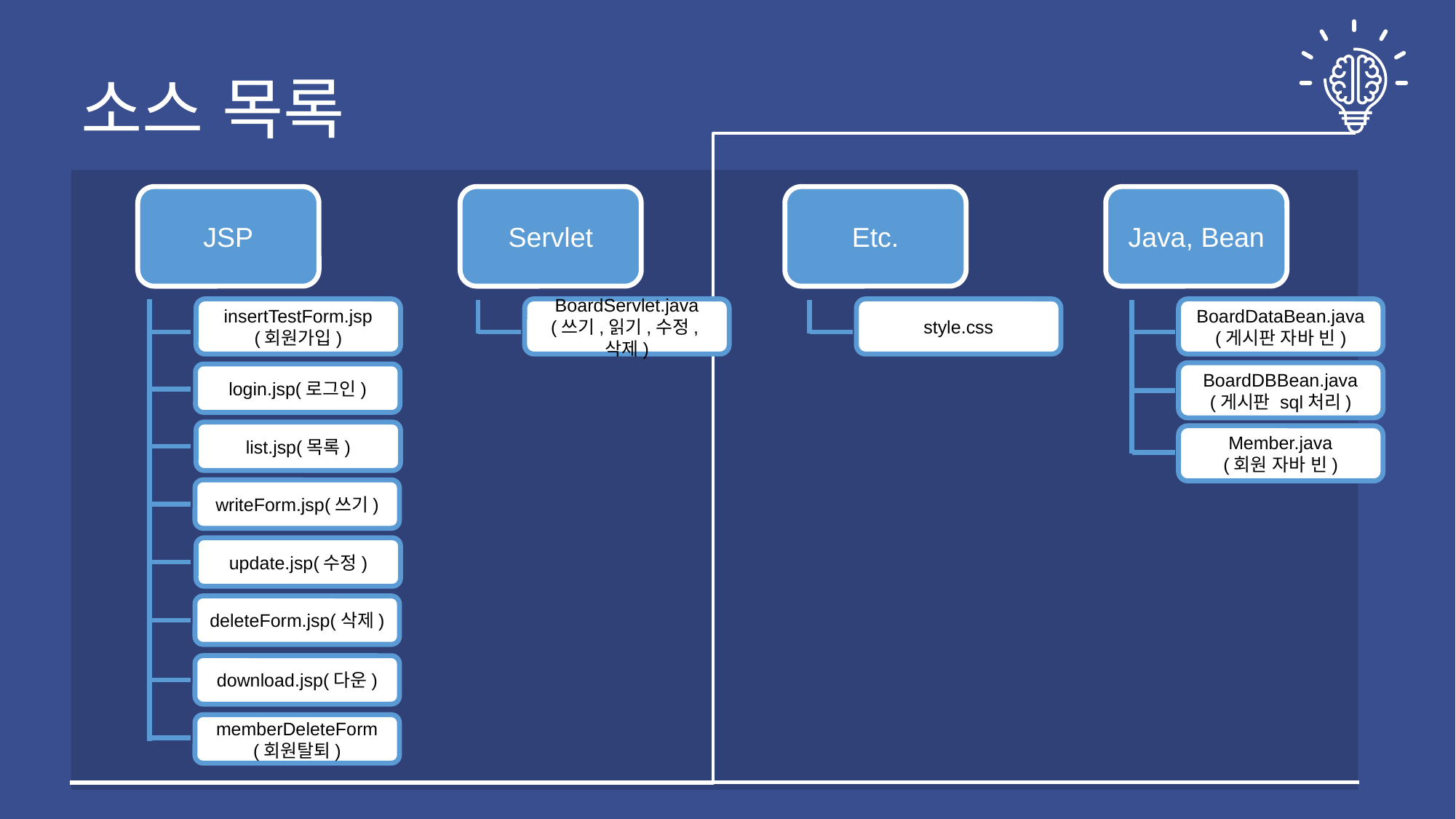

소스 목록
Etc.
Java, Bean
JSP
Servlet
insertTestForm.jsp
(회원가입)
login.jsp(로그인)
list.jsp(목록)
writeForm.jsp(쓰기)
update.jsp(수정)
deleteForm.jsp(삭제)
download.jsp(다운)
memberDeleteForm
(회원탈퇴)
BoardServlet.java
(쓰기,읽기,수정,삭제)
style.css
BoardDataBean.java
(게시판 자바 빈)
BoardDBBean.java
(게시판 sql처리)
Member.java
(회원 자바 빈)